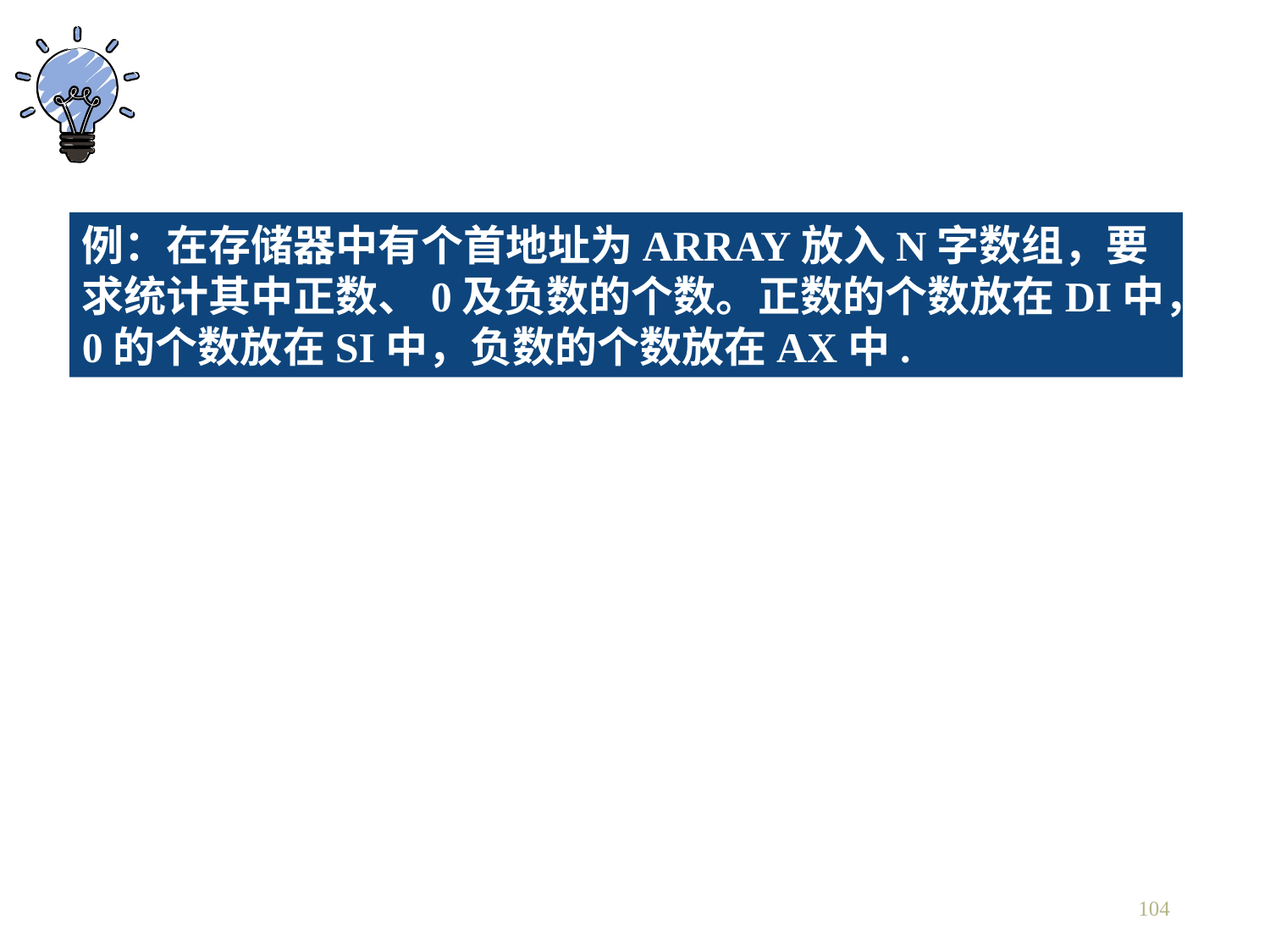

例：在存储器中有个首地址为ARRAY放入N字数组，要求统计其中正数、0及负数的个数。正数的个数放在DI中，0的个数放在SI中，负数的个数放在AX中.
104